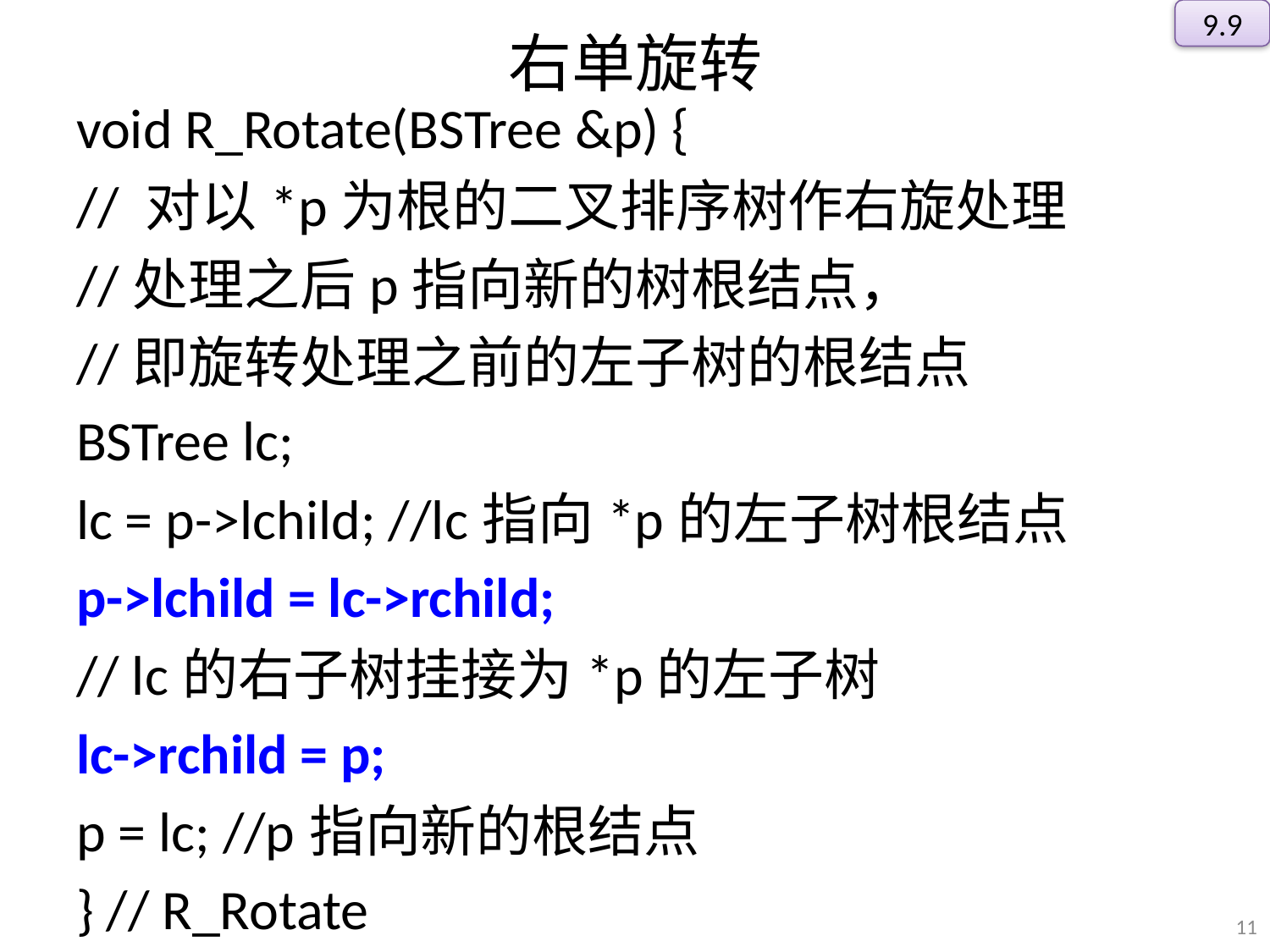

9.9
# 右单旋转
void R_Rotate(BSTree &p) {
// 对以*p为根的二叉排序树作右旋处理
//处理之后p指向新的树根结点，
//即旋转处理之前的左子树的根结点
BSTree lc;
lc = p->lchild; //lc指向*p的左子树根结点
p->lchild = lc->rchild;
// lc的右子树挂接为*p的左子树
lc->rchild = p;
p = lc; //p指向新的根结点
} // R_Rotate
11